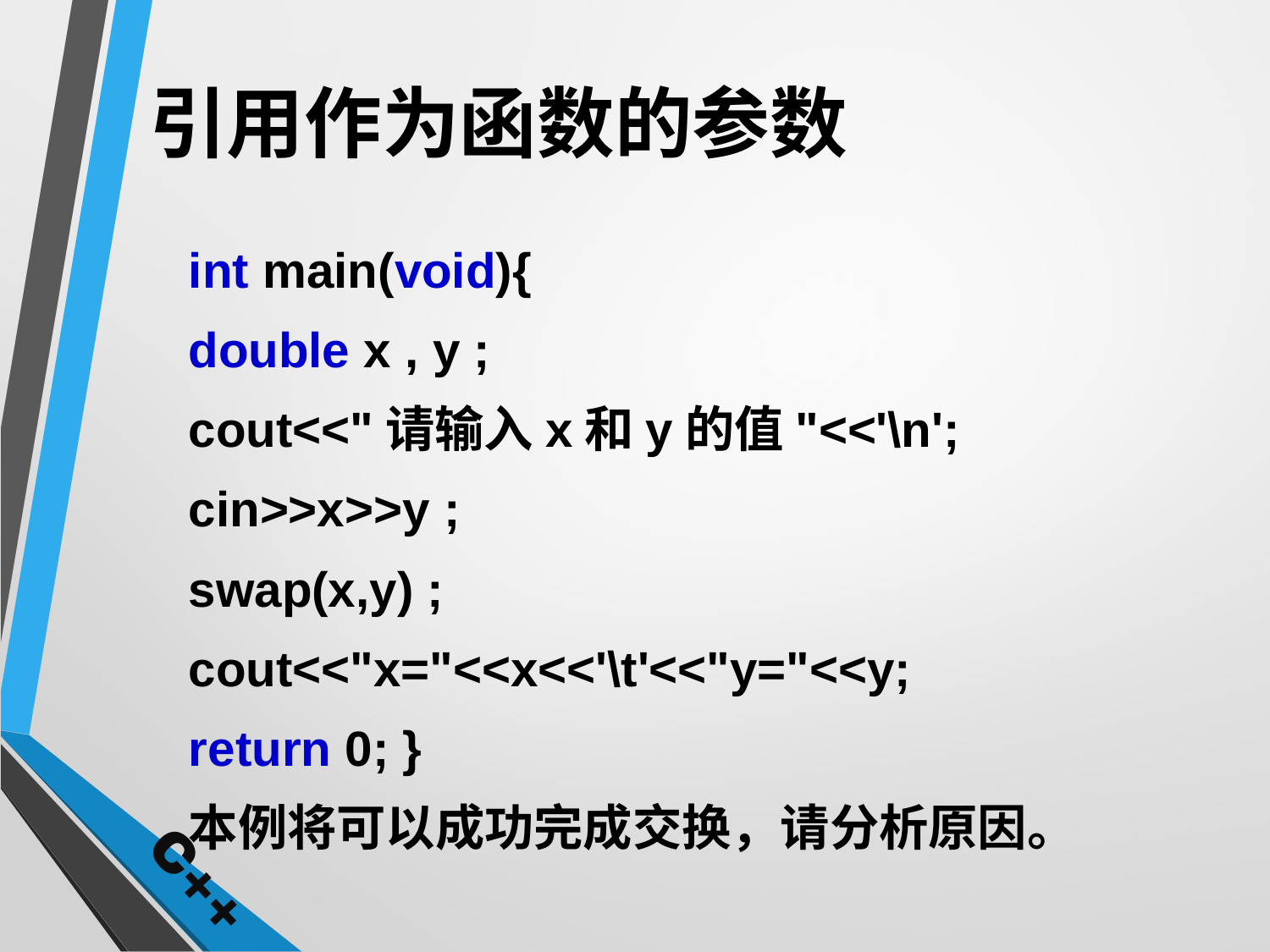

# 引用作为函数的参数
	int main(void){
	double x , y ;
	cout<<"请输入x和y的值"<<'\n';
	cin>>x>>y ;
	swap(x,y) ;
	cout<<"x="<<x<<'\t'<<"y="<<y;
	return 0; }
	本例将可以成功完成交换，请分析原因。